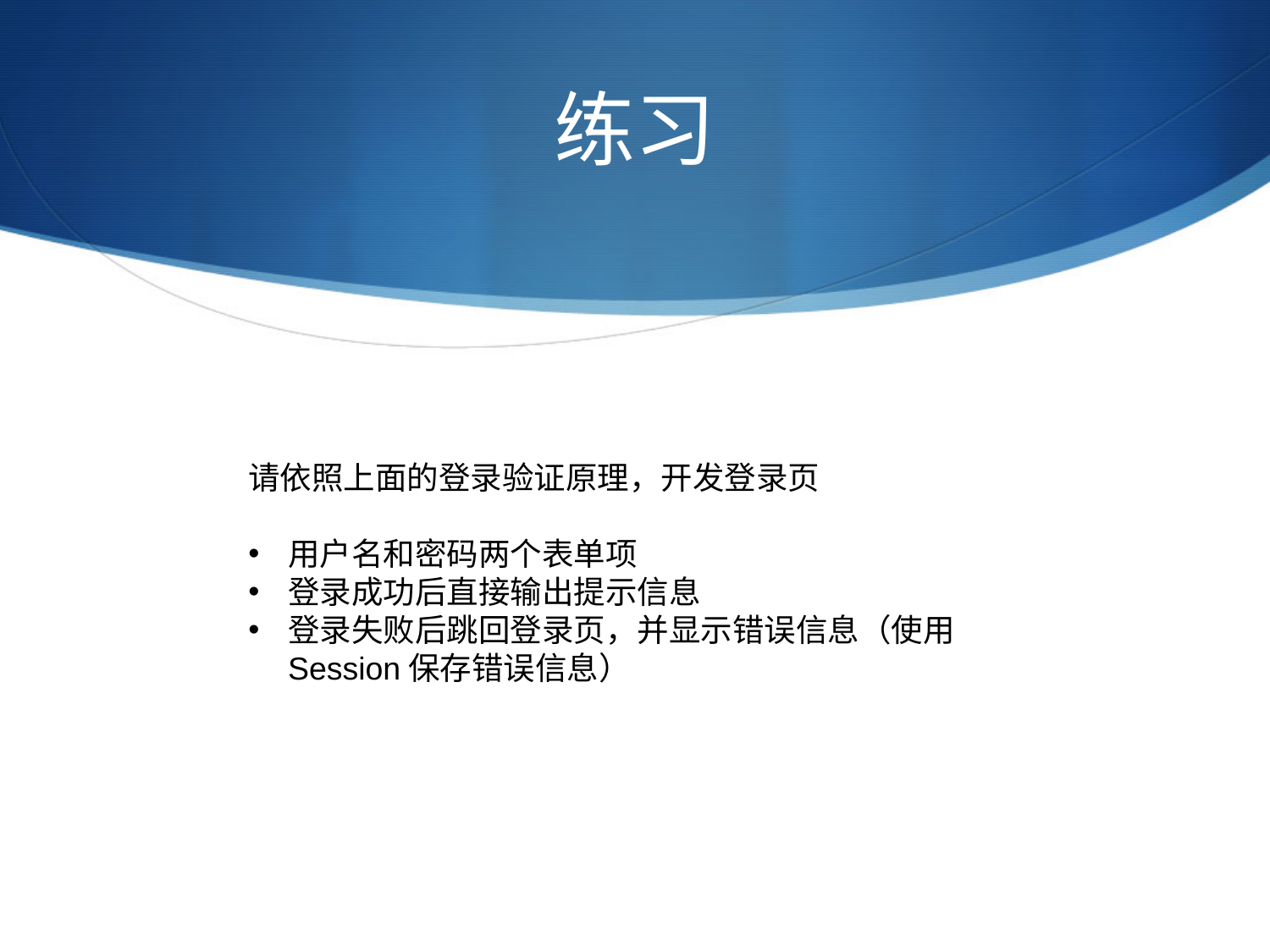

# 练习
请依照上面的登录验证原理，开发登录页

用户名和密码两个表单项
登录成功后直接输出提示信息
登录失败后跳回登录页，并显示错误信息（使用Session保存错误信息）